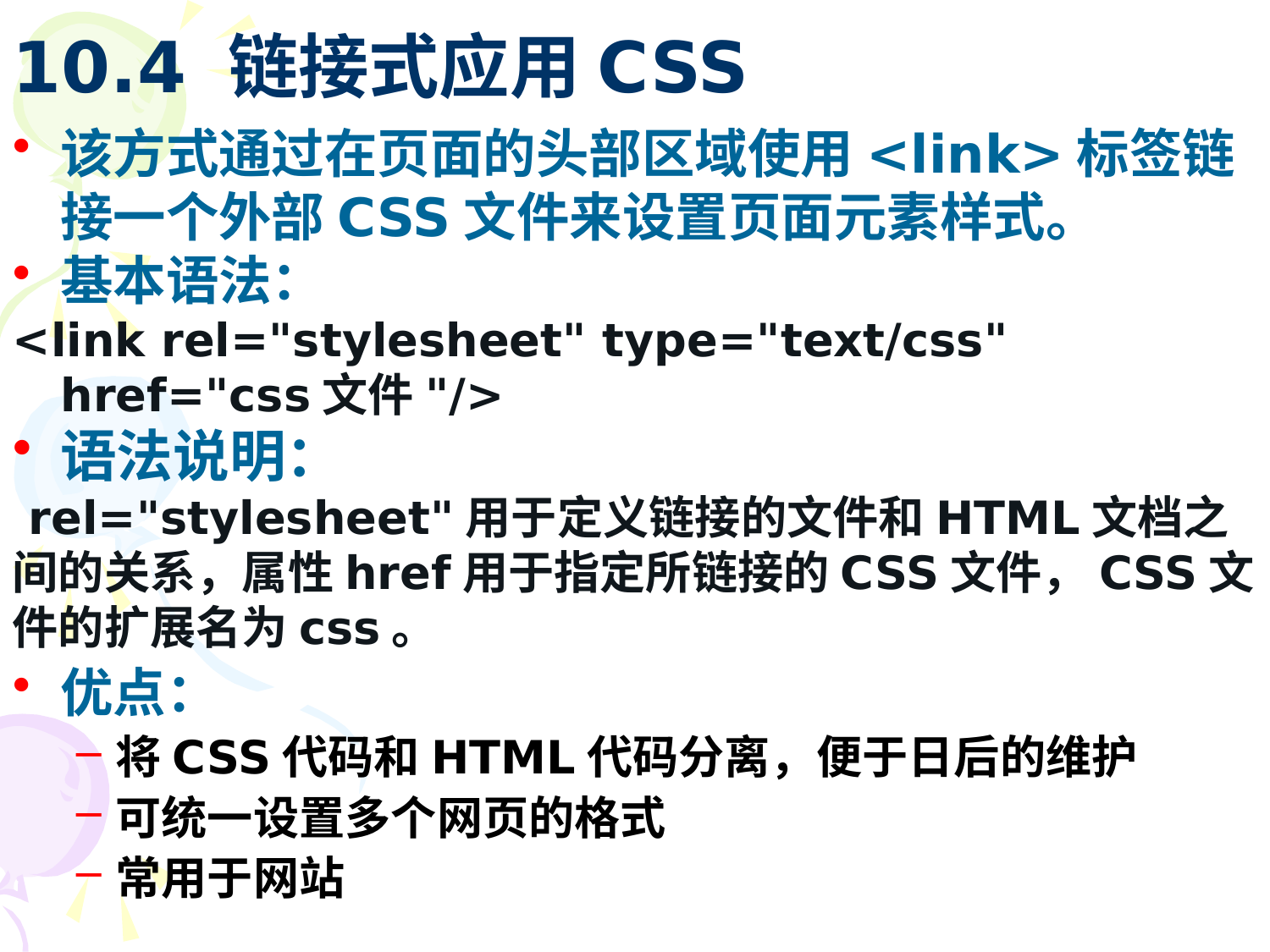

# 10.4 链接式应用CSS
该方式通过在页面的头部区域使用<link>标签链接一个外部CSS文件来设置页面元素样式。
基本语法：
<link rel="stylesheet" type="text/css"
   href="css文件"/>
语法说明：
 rel="stylesheet"用于定义链接的文件和HTML文档之间的关系，属性href用于指定所链接的CSS文件，CSS文件的扩展名为css。
优点：
将CSS代码和HTML代码分离，便于日后的维护
可统一设置多个网页的格式
常用于网站